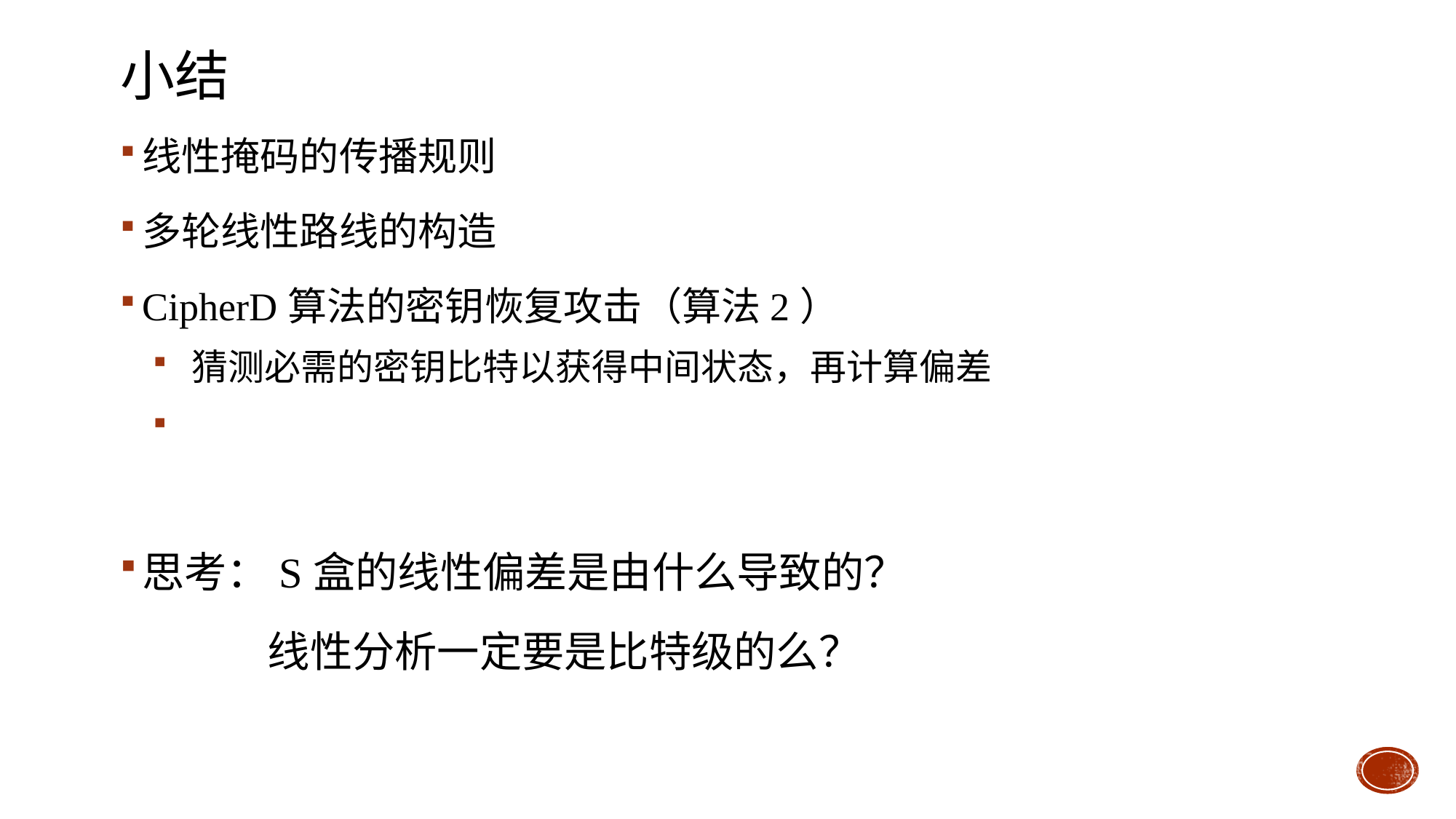

# 小结
线性掩码的传播规则
多轮线性路线的构造
CipherD算法的密钥恢复攻击（算法2）
 猜测必需的密钥比特以获得中间状态，再计算偏差

思考：S盒的线性偏差是由什么导致的？
	   线性分析一定要是比特级的么？